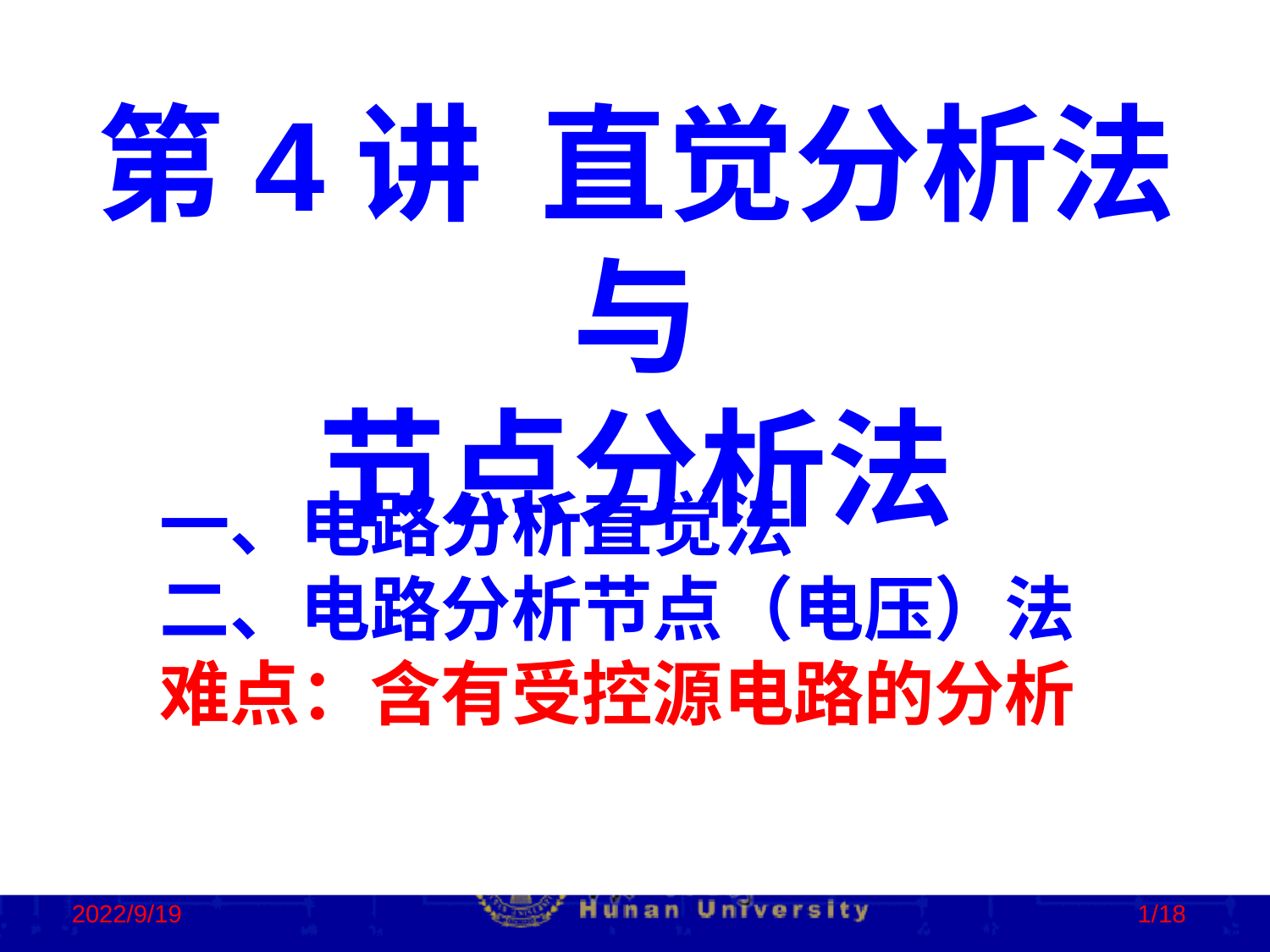

第4讲  直觉分析法与
节点分析法
一、电路分析直觉法
二、电路分析节点（电压）法
难点：含有受控源电路的分析
2022/9/19
1/18